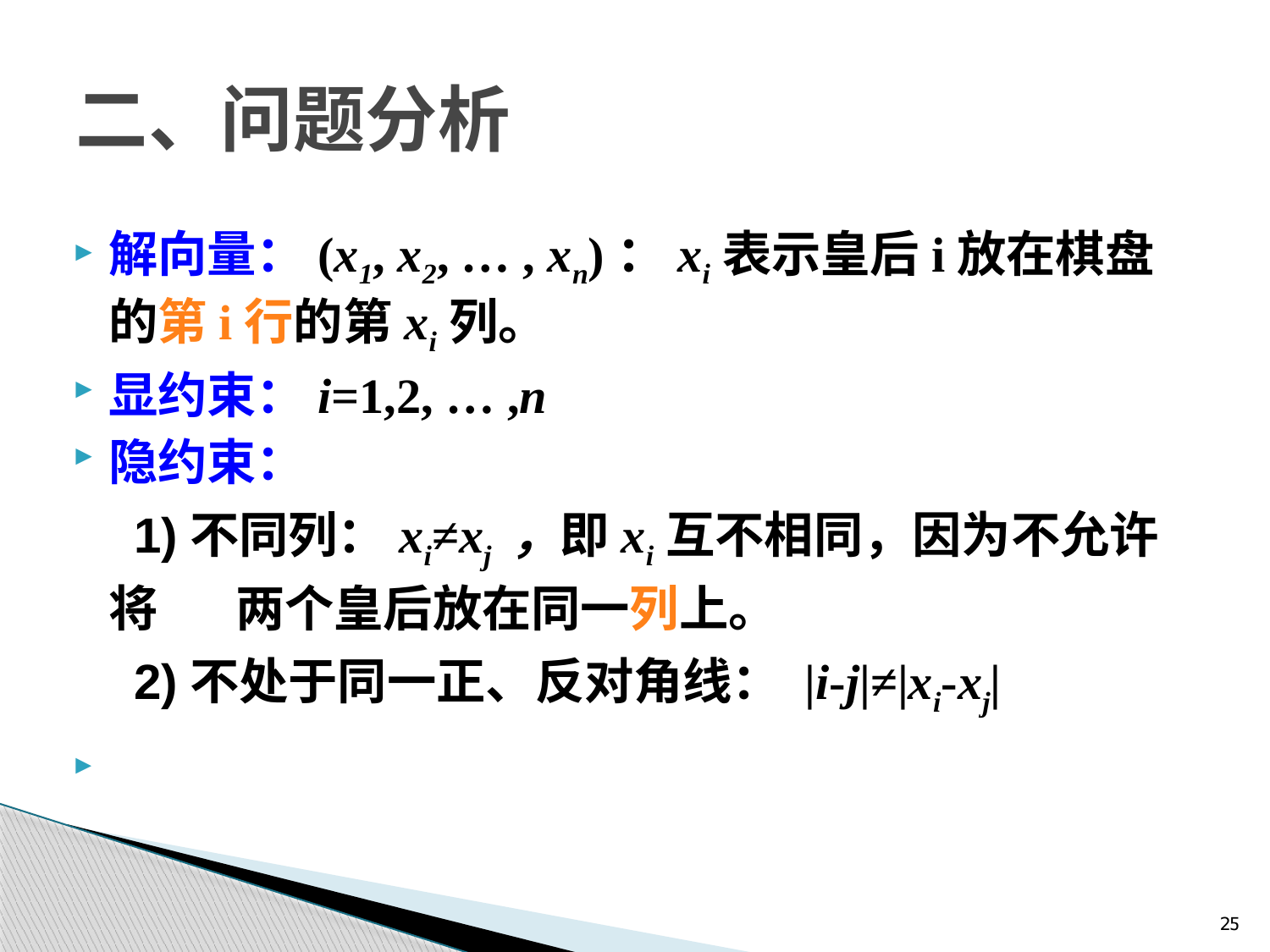

# 二、问题分析
解向量：(x1, x2, … , xn)：xi表示皇后i放在棋盘的第i行的第xi列。
显约束：i=1,2, … ,n
隐约束：
　1)不同列：xi≠xj ，即xi互不相同，因为不允许将	两个皇后放在同一列上。
　2)不处于同一正、反对角线： |i-j|≠|xi-xj|

25